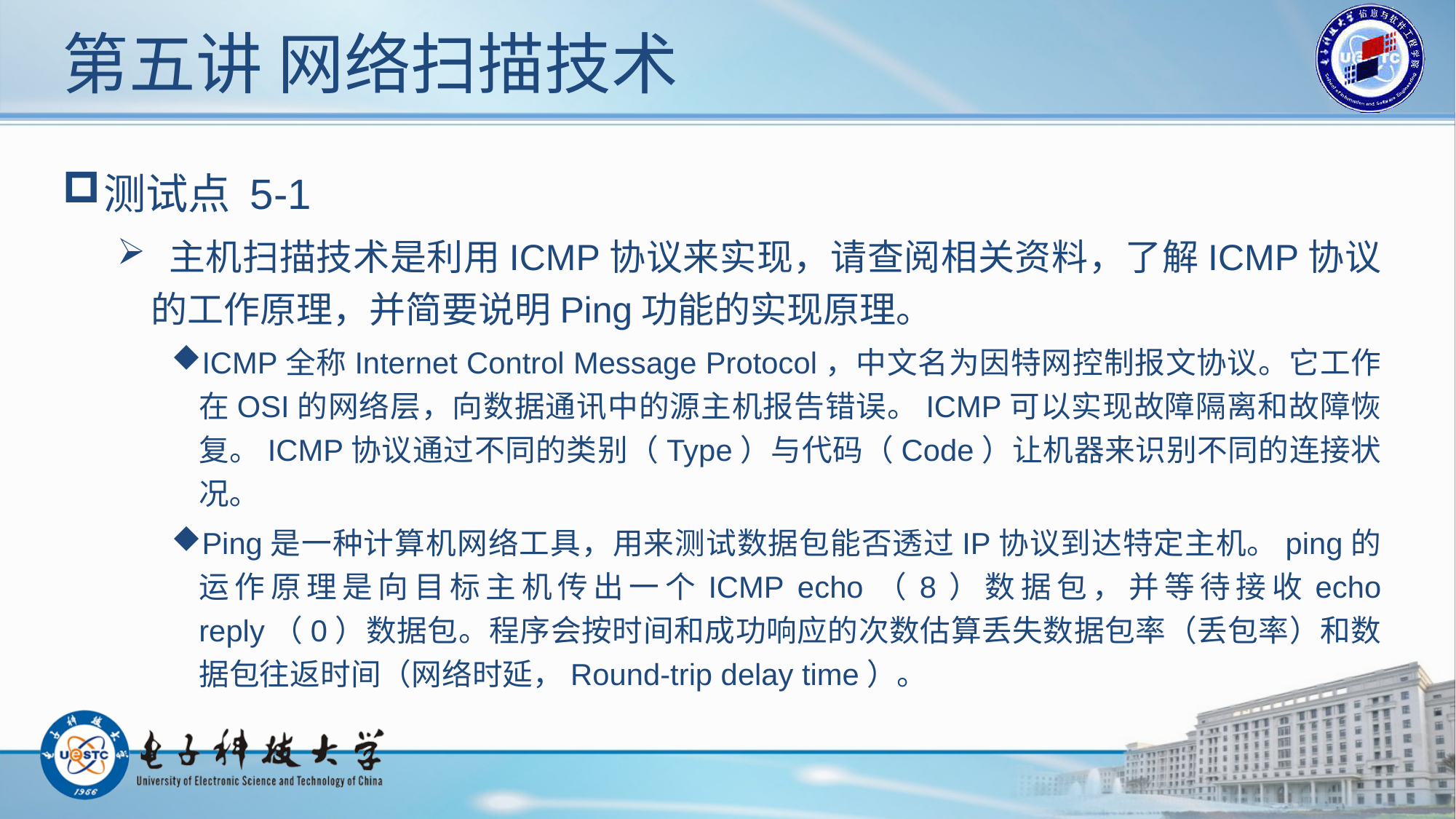

# 第五讲 网络扫描技术
测试点 5-1
 主机扫描技术是利用ICMP协议来实现，请查阅相关资料，了解ICMP协议的工作原理，并简要说明Ping功能的实现原理。
ICMP全称Internet Control Message Protocol，中文名为因特网控制报文协议。它工作在OSI的网络层，向数据通讯中的源主机报告错误。ICMP可以实现故障隔离和故障恢复。ICMP协议通过不同的类别（Type）与代码（Code）让机器来识别不同的连接状况｡
Ping是一种计算机网络工具，用来测试数据包能否透过IP协议到达特定主机。ping的运作原理是向目标主机传出一个ICMP echo（8）数据包，并等待接收echo reply（0）数据包。程序会按时间和成功响应的次数估算丢失数据包率（丢包率）和数据包往返时间（网络时延，Round-trip delay time）。